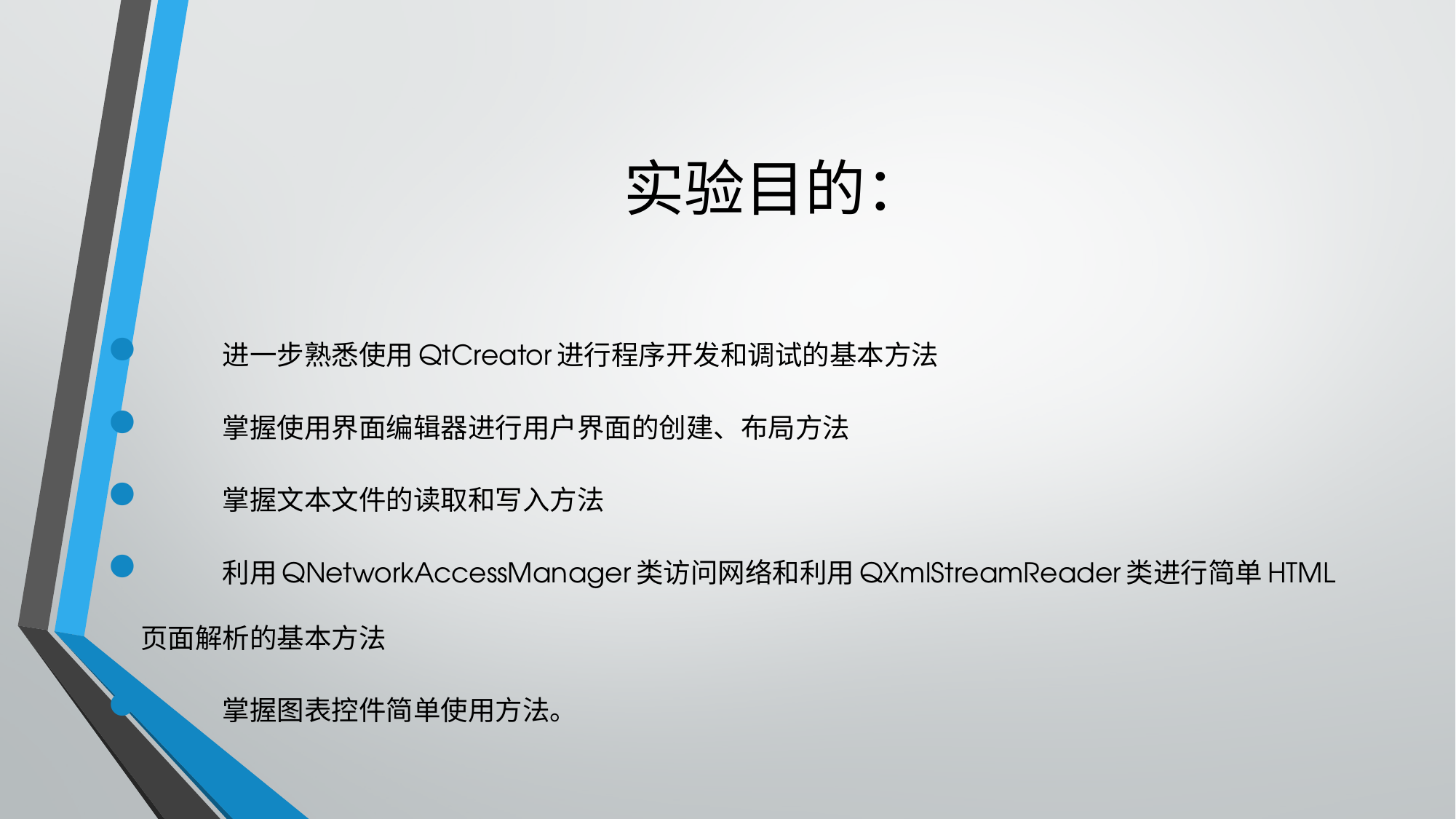

# 实验目的：
	进一步熟悉使用QtCreator进行程序开发和调试的基本方法
	掌握使用界面编辑器进行用户界面的创建、布局方法
	掌握文本文件的读取和写入方法
	利用QNetworkAccessManager类访问网络和利用QXmlStreamReader类进行简单HTML页面解析的基本方法
	掌握图表控件简单使用方法。